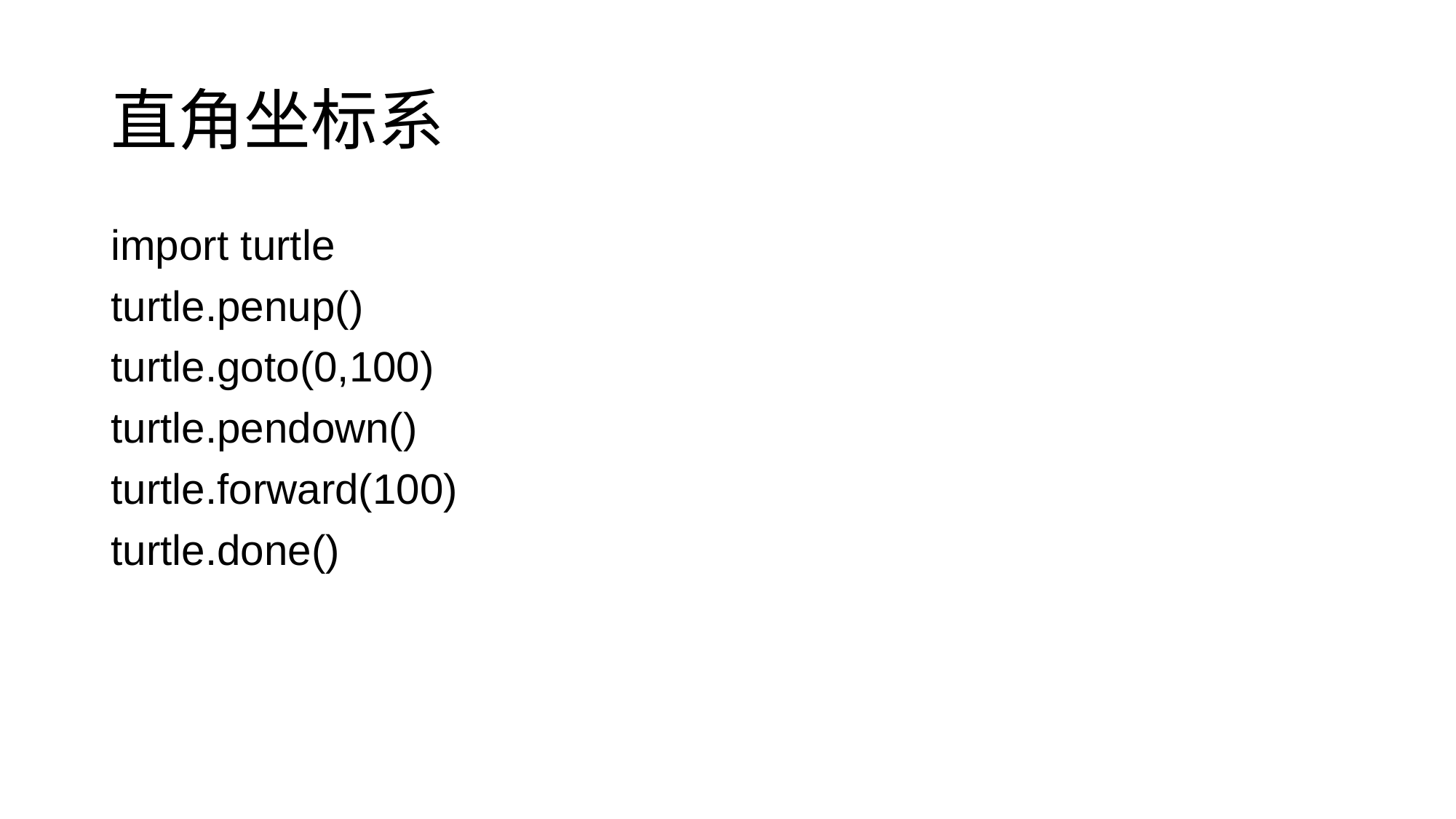

# 直角坐标系
import turtle
turtle.penup()
turtle.goto(0,100)
turtle.pendown()
turtle.forward(100)
turtle.done()